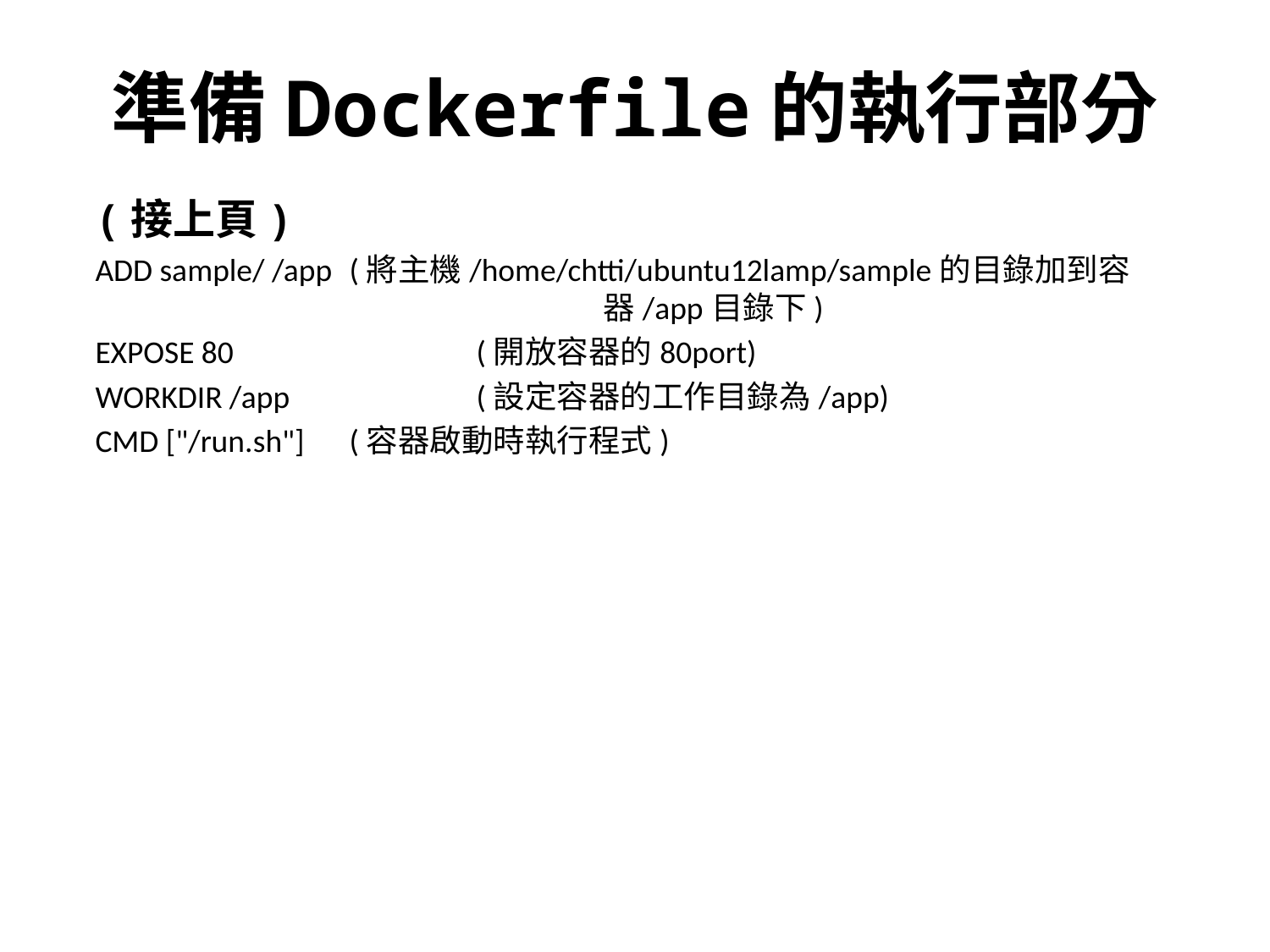

# 準備Dockerfile的執行部分
	(接上頁)
	ADD sample/ /app	(將主機/home/chtti/ubuntu12lamp/sample的目錄加到容				器/app目錄下)
	EXPOSE 80		(開放容器的80port)
	WORKDIR /app		(設定容器的工作目錄為/app)
	CMD ["/run.sh"]	(容器啟動時執行程式)